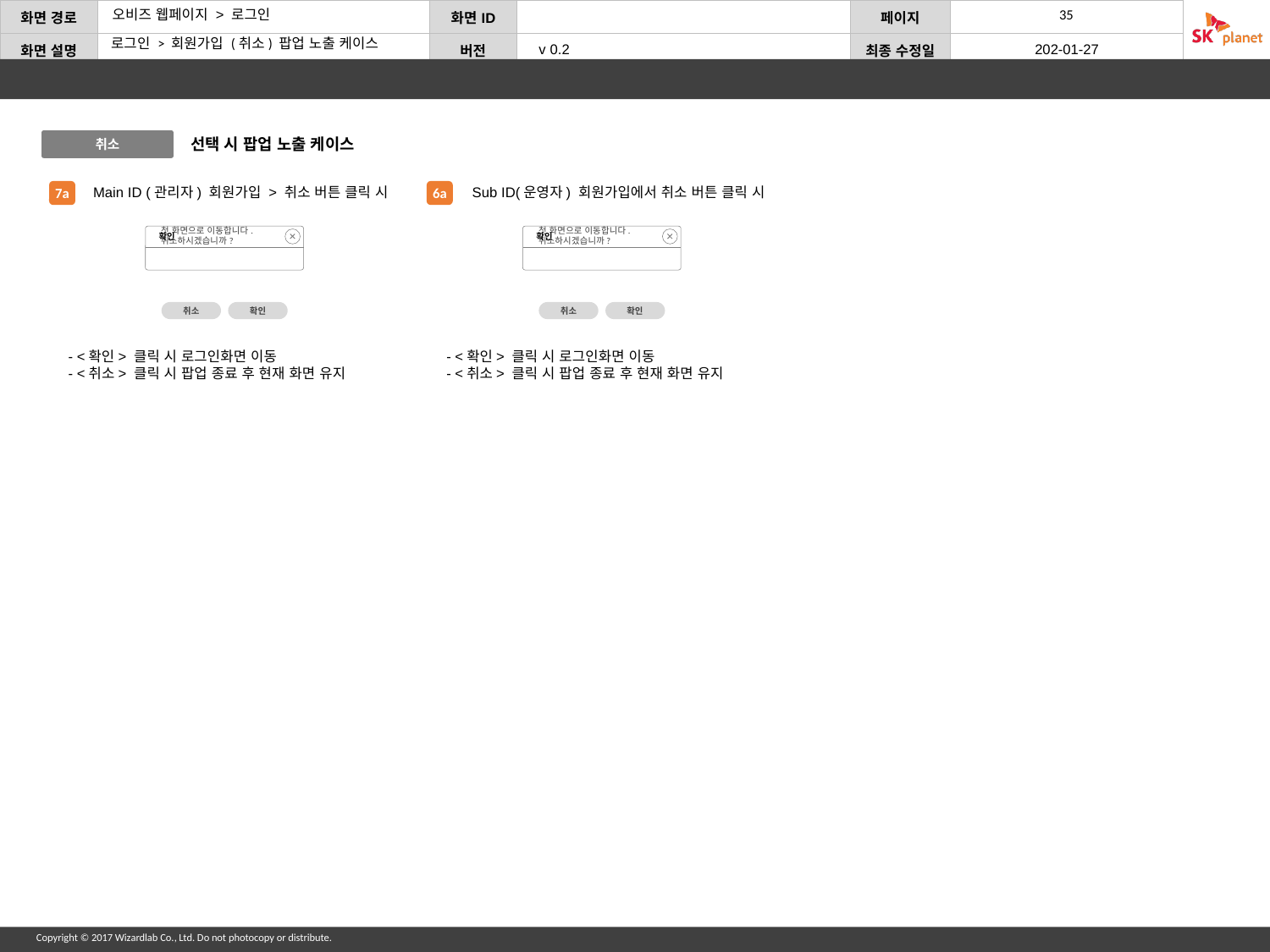

로그인 > 회원가입 (취소) 팝업 노출 케이스
선택 시 팝업 노출 케이스
취소
Main ID (관리자) 회원가입 > 취소 버튼 클릭 시
Sub ID(운영자) 회원가입에서 취소 버튼 클릭 시

7a

6a
확인
첫 화면으로 이동합니다.
취소하시겠습니까?

취소
확인
확인
첫 화면으로 이동합니다.
취소하시겠습니까?

취소
확인
- <확인> 클릭 시 로그인화면 이동
- <취소> 클릭 시 팝업 종료 후 현재 화면 유지
- <확인> 클릭 시 로그인화면 이동
- <취소> 클릭 시 팝업 종료 후 현재 화면 유지